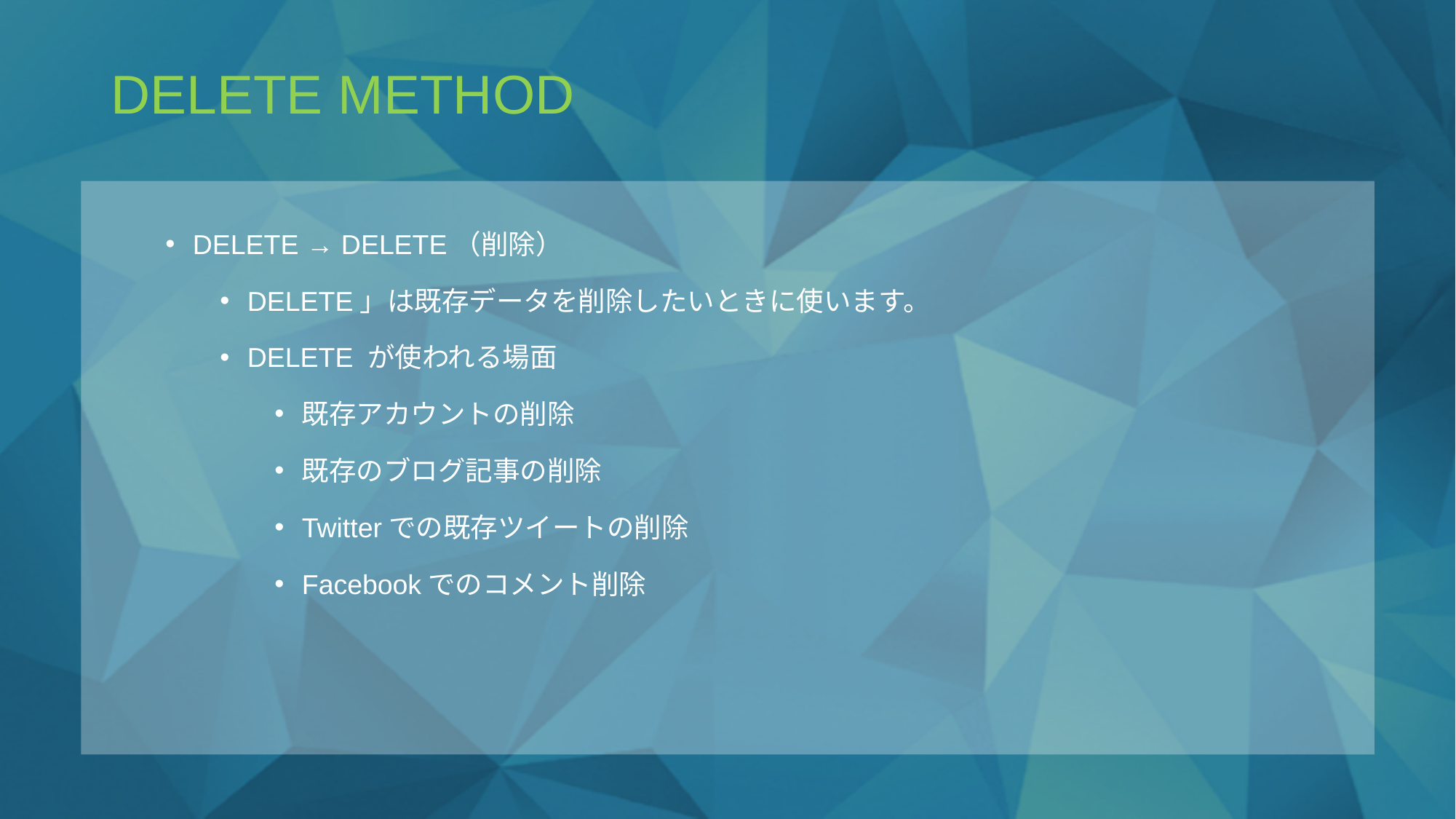

# DELETE METHOD
DELETE → DELETE（削除）
DELETE」は既存データを削除したいときに使います。
DELETE が使われる場面
既存アカウントの削除
既存のブログ記事の削除
Twitterでの既存ツイートの削除
Facebookでのコメント削除